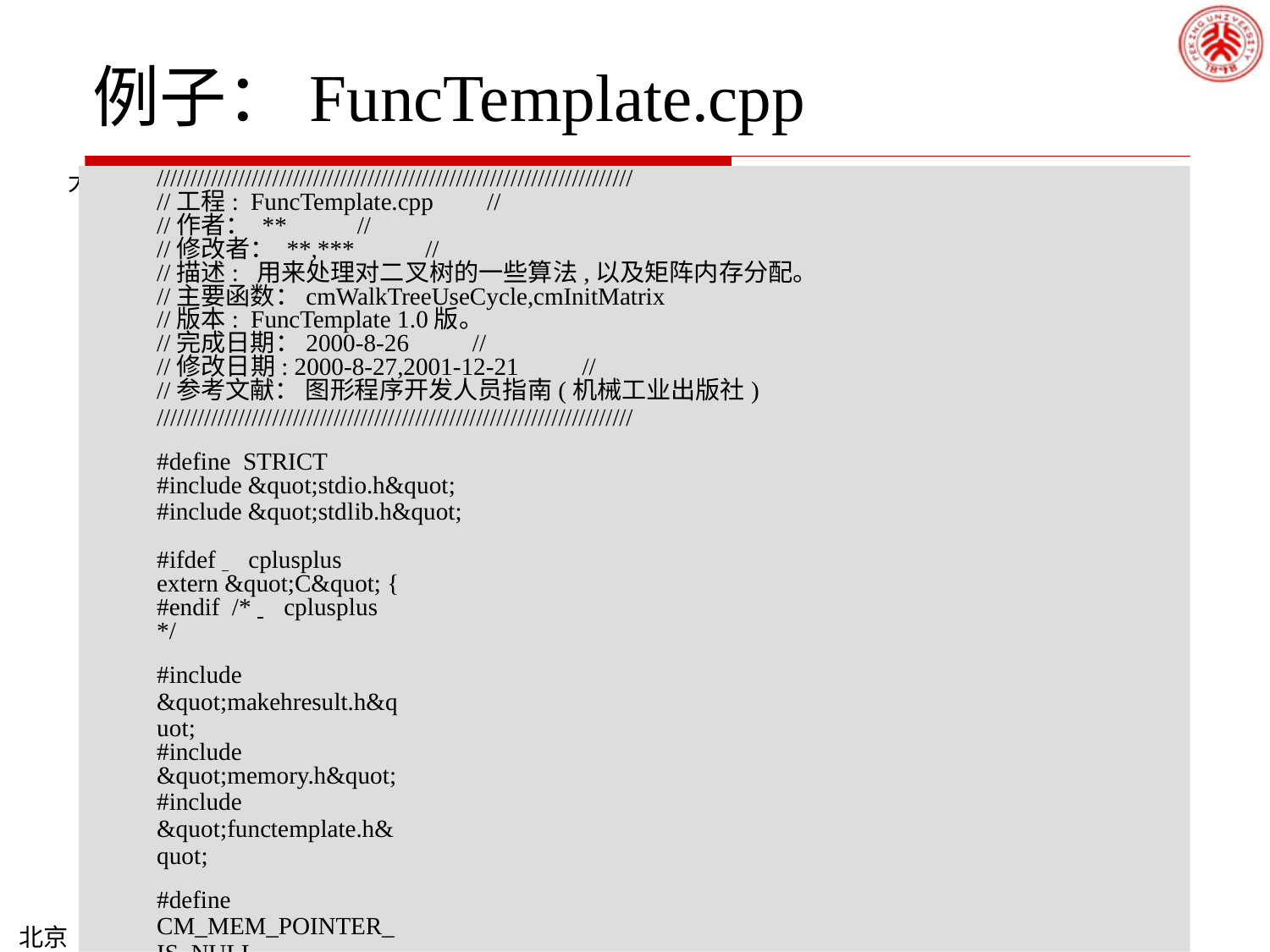

# 例子：FuncTemplate.cpp

//////////////////////////////////////////////////////////////////////
//工程:  FuncTemplate.cpp	//
//作者： **	//
//修改者： **,***	//
//描述:  用来处理对二叉树的一些算法,以及矩阵内存分配。
//主要函数：cmWalkTreeUseCycle,cmInitMatrix
//版本:  FuncTemplate 1.0版。
//完成日期：2000-8-26	//
//修改日期: 2000-8-27,2001-12-21	//
//参考文献： 图形程序开发人员指南(机械工业出版社)
//////////////////////////////////////////////////////////////////////
#define  STRICT
#include &quot;stdio.h&quot;
#include &quot;stdlib.h&quot;

#ifdef  	cplusplus extern &quot;C&quot; {
#endif  /*  	cplusplus */
#include &quot;makehresult.h&quot;
#include &quot;memory.h&quot;
#include &quot;functemplate.h&quot;
#define CM_MEM_POINTER_IS_NULL	CMEMAKEHR(0X100) //表示指针不为空的错误
#define CM_MEM_POINTER_IS_NOT_NULL	CMEMAKEHR(0X101) //表示指针不为空的错误
#define MAX_PUSHED_NODES	100  //定义最大压栈数量
大学《程序设计实习》课程

北京